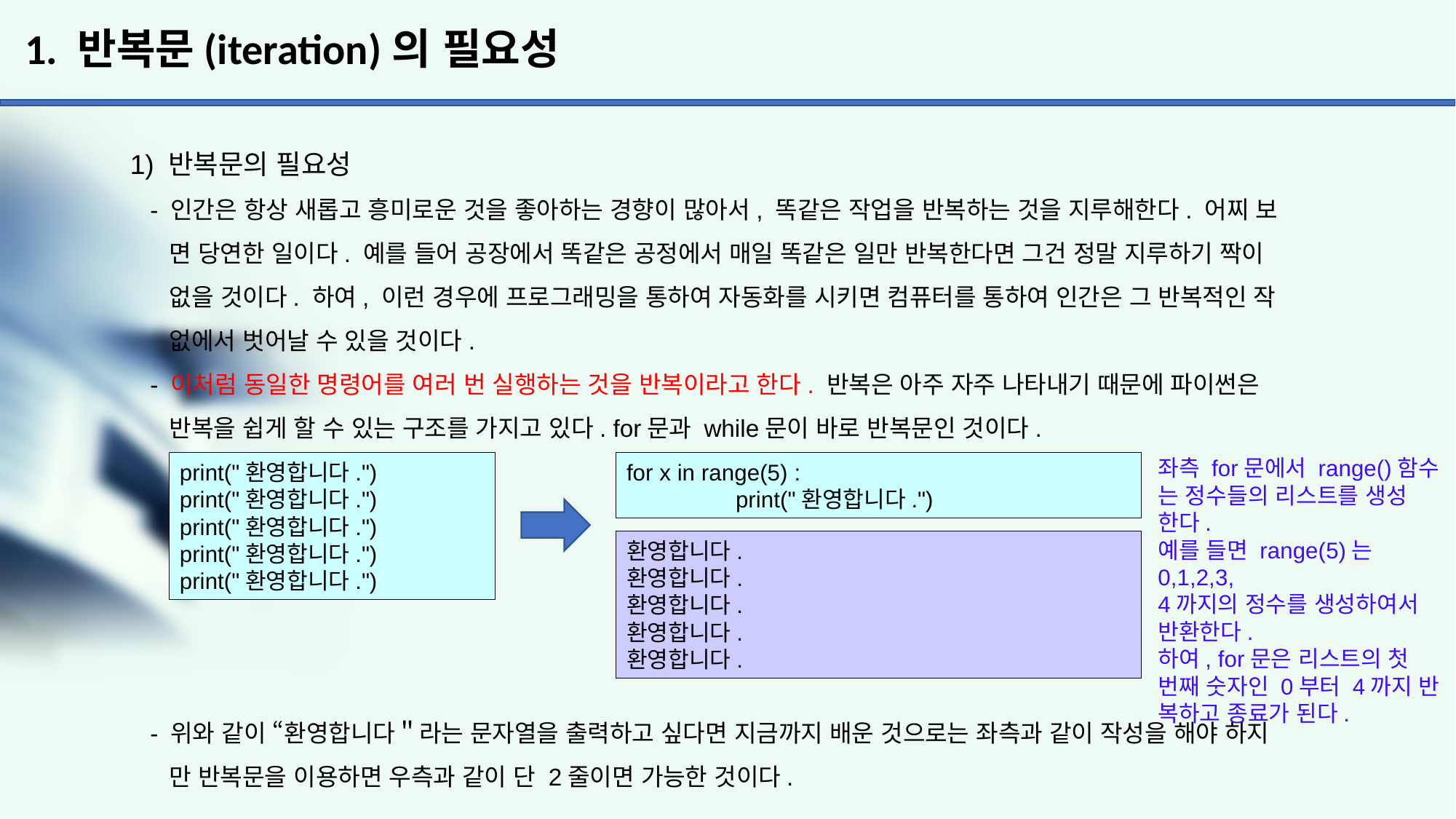

# 1. 반복문(iteration)의 필요성
1) 반복문의 필요성
   - 인간은 항상 새롭고 흥미로운 것을 좋아하는 경향이 많아서, 똑같은 작업을 반복하는 것을 지루해한다. 어찌 보
     면 당연한 일이다. 예를 들어 공장에서 똑같은 공정에서 매일 똑같은 일만 반복한다면 그건 정말 지루하기 짝이
     없을 것이다. 하여, 이런 경우에 프로그래밍을 통하여 자동화를 시키면 컴퓨터를 통하여 인간은 그 반복적인 작
     없에서 벗어날 수 있을 것이다.
   - 이처럼 동일한 명령어를 여러 번 실행하는 것을 반복이라고 한다. 반복은 아주 자주 나타내기 때문에 파이썬은
     반복을 쉽게 할 수 있는 구조를 가지고 있다. for문과 while문이 바로 반복문인 것이다.

   - 위와 같이 “환영합니다＂라는 문자열을 출력하고 싶다면 지금까지 배운 것으로는 좌측과 같이 작성을 해야 하지
     만 반복문을 이용하면 우측과 같이 단 2줄이면 가능한 것이다.
좌측 for문에서 range()함수
는 정수들의 리스트를 생성
한다.
예를 들면 range(5)는 0,1,2,3,
4까지의 정수를 생성하여서
반환한다.
하여, for문은 리스트의 첫
번째 숫자인 0부터 4까지 반
복하고 종료가 된다.
print("환영합니다.")
print("환영합니다.")
print("환영합니다.")
print("환영합니다.")
print("환영합니다.")
for x in range(5) :
	print("환영합니다.")

환영합니다.
환영합니다.
환영합니다.
환영합니다.
환영합니다.